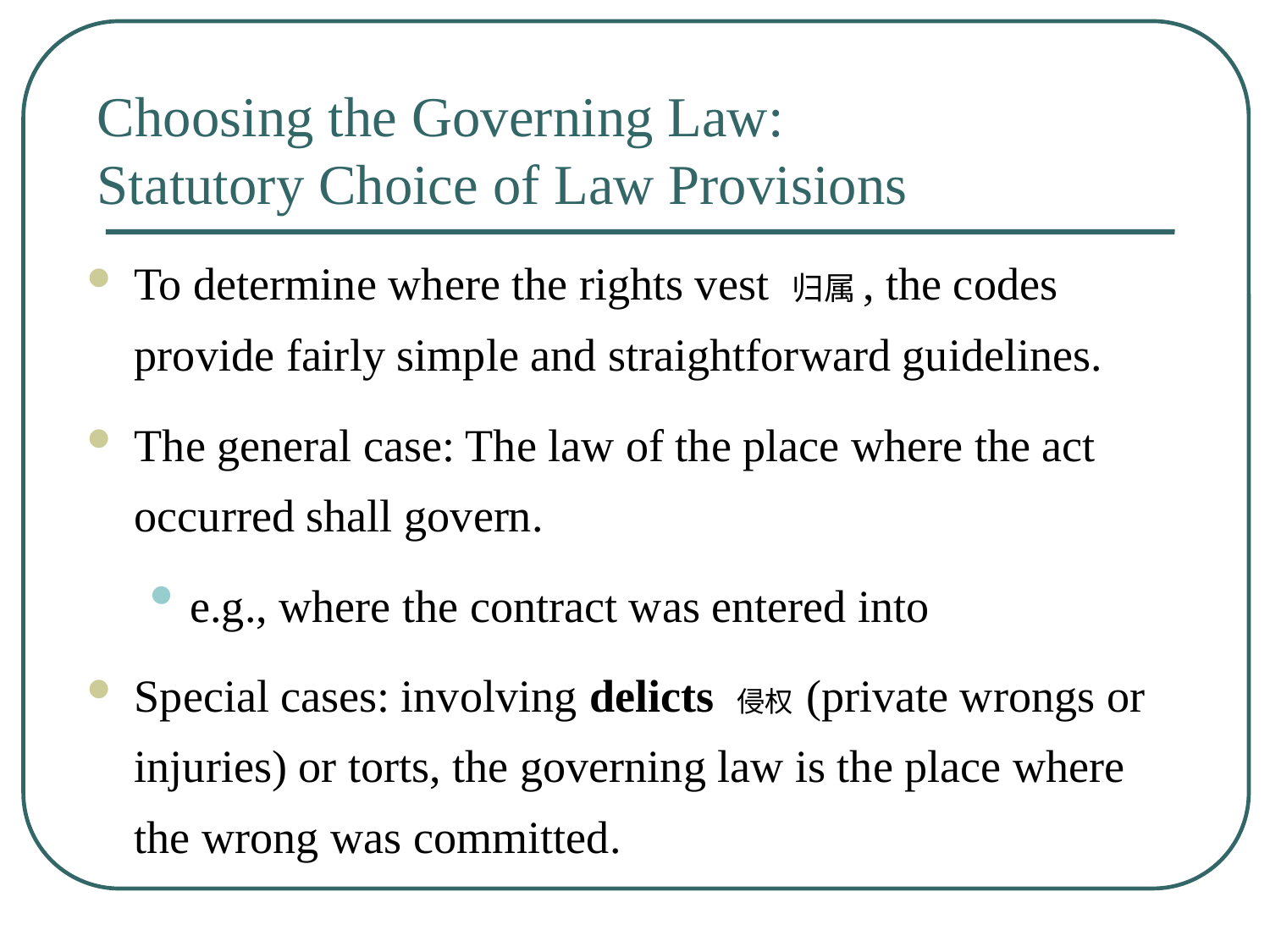

# Choosing the Governing Law: Statutory Choice of Law Provisions
To determine where the rights vest 归属, the codes provide fairly simple and straightforward guidelines.
The general case: The law of the place where the act occurred shall govern.
e.g., where the contract was entered into
Special cases: involving delicts 侵权 (private wrongs or injuries) or torts, the governing law is the place where the wrong was committed.